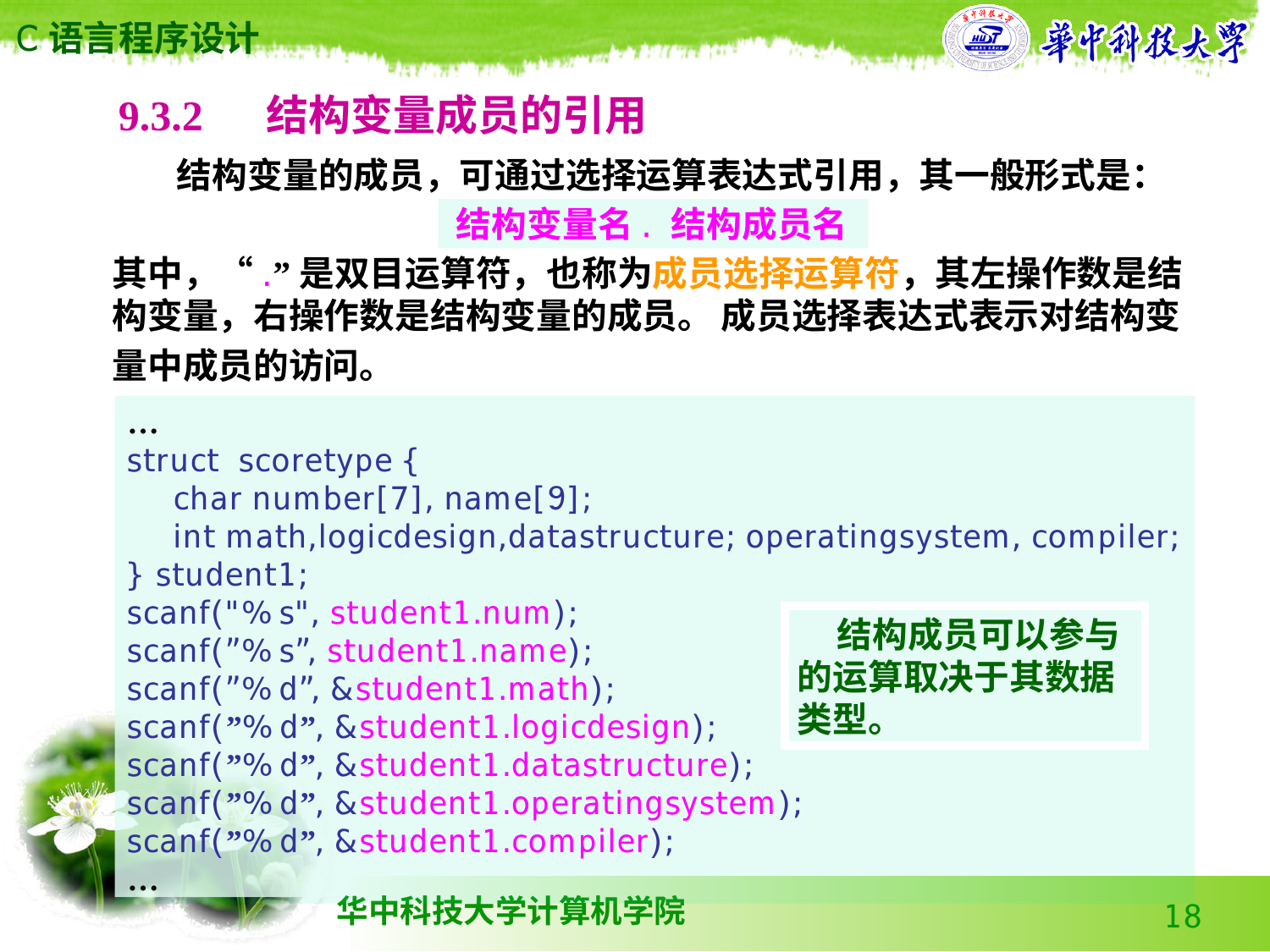

9.3.2 　结构变量成员的引用
       结构变量的成员，可通过选择运算表达式引用，其一般形式是：
结构变量名. 结构成员名
其中，“.”是双目运算符，也称为成员选择运算符，其左操作数是结构变量，右操作数是结构变量的成员。 成员选择表达式表示对结构变量中成员的访问。

…
struct  scoretype {
     char number[7], name[9];
     int math,logicdesign,datastructure; operatingsystem, compiler;
} student1;
scanf("%s", student1.num);
scanf(”%s”, student1.name);
scanf(”%d”, &student1.math);
scanf(”%d”, &student1.logicdesign);
scanf(”%d”, &student1.datastructure);
scanf(”%d”, &student1.operatingsystem);
scanf(”%d”, &student1.compiler);
…

    结构成员可以参与的运算取决于其数据类型。
18